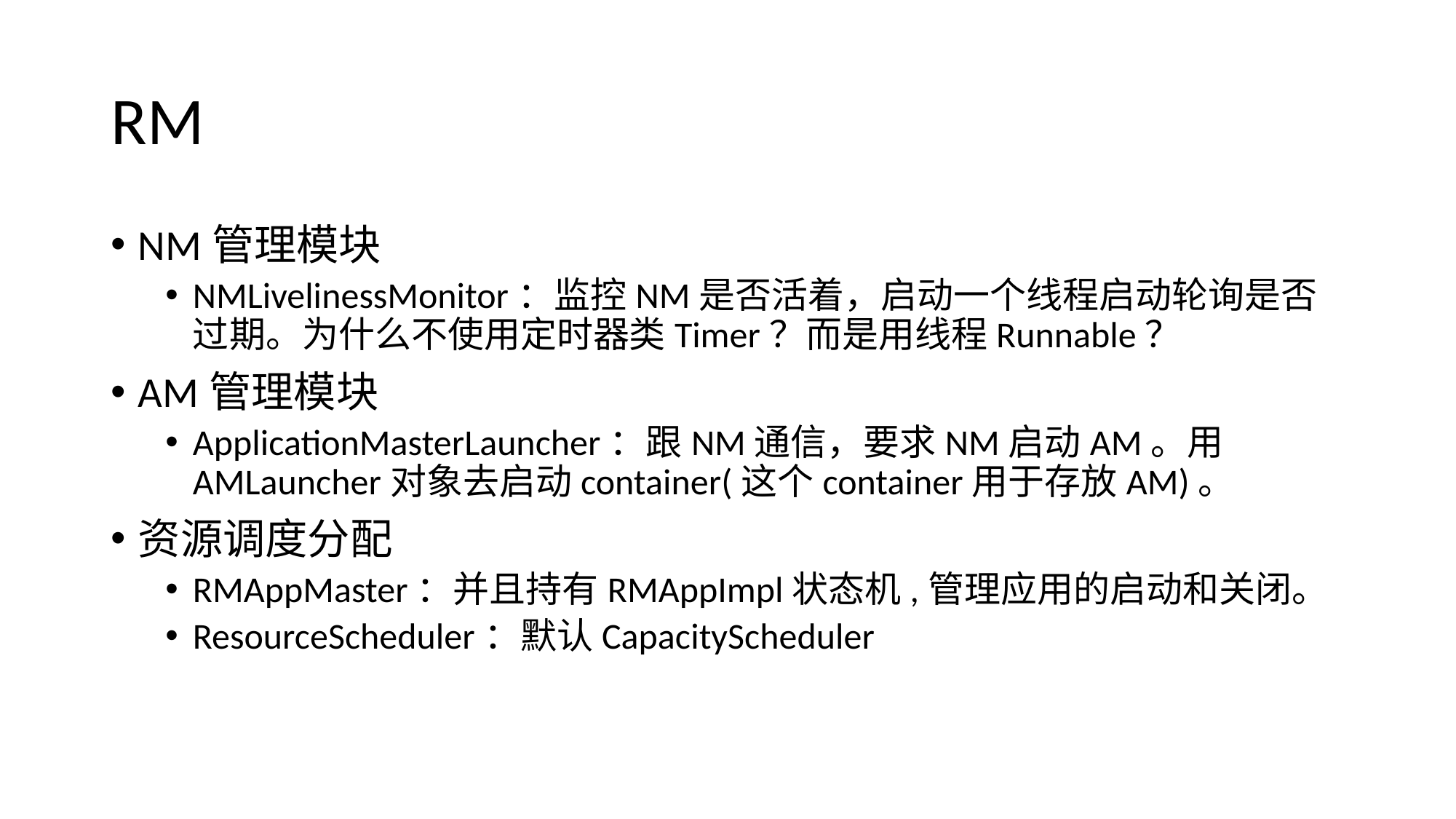

# RM
NM管理模块
NMLivelinessMonitor：监控NM是否活着，启动一个线程启动轮询是否过期。为什么不使用定时器类Timer？而是用线程Runnable？
AM管理模块
ApplicationMasterLauncher：跟NM通信，要求NM启动AM。用AMLauncher对象去启动container(这个container用于存放AM)。
资源调度分配
RMAppMaster：并且持有RMAppImpl状态机,管理应用的启动和关闭。
ResourceScheduler：默认CapacityScheduler